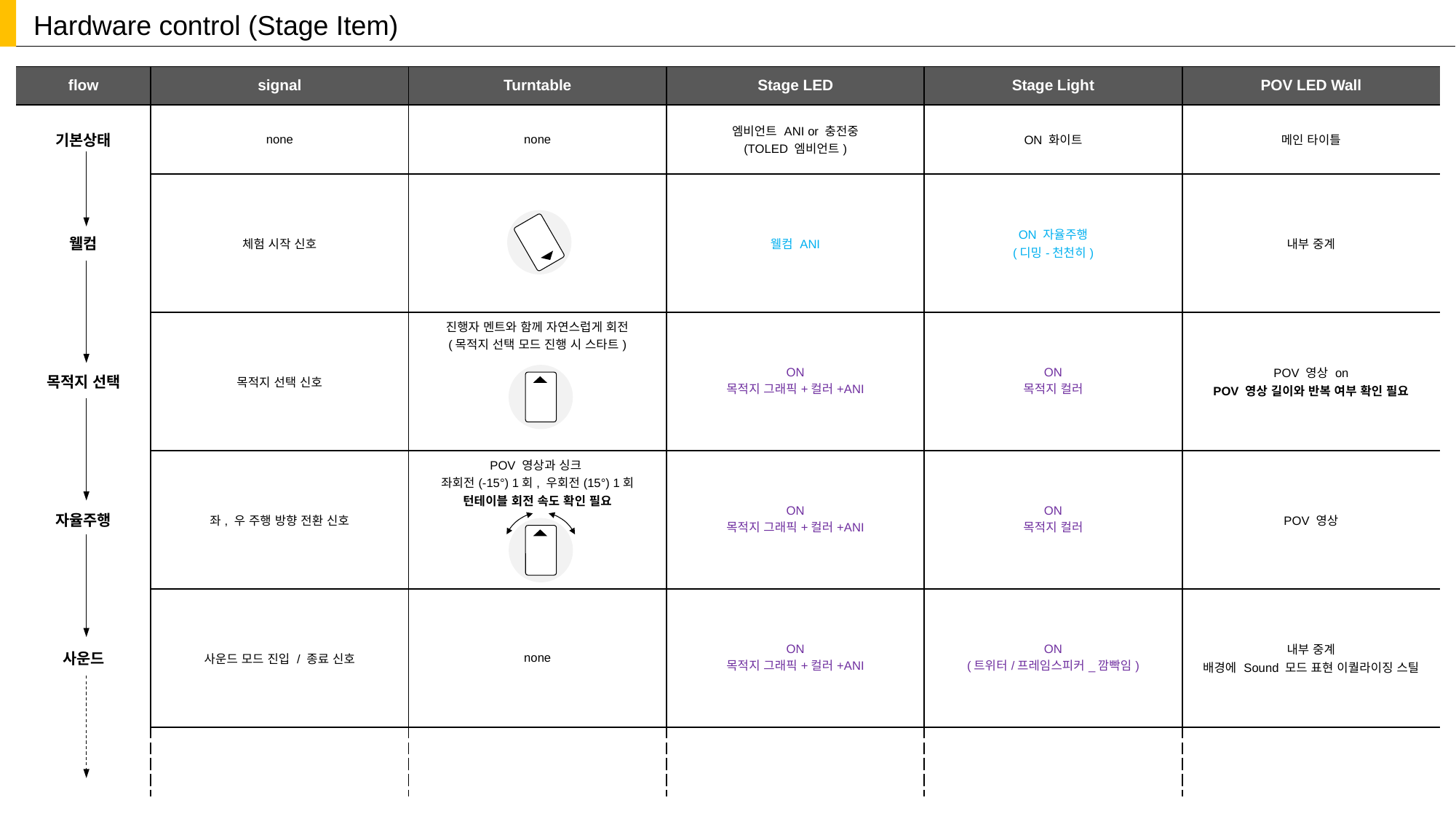

Hardware control (Stage Item)
| flow | signal | Turntable | Stage LED | Stage Light | POV LED Wall |
| --- | --- | --- | --- | --- | --- |
| 기본상태 | none | none | 엠비언트 ANI or 충전중 (TOLED 엠비언트) | ON 화이트 | 메인 타이틀 |
| 웰컴 | 체험 시작 신호 |  | 웰컴 ANI | ON 자율주행 (디밍-천천히) | 내부 중계 |
| 목적지 선택 | 목적지 선택 신호 | 진행자 멘트와 함께 자연스럽게 회전 (목적지 선택 모드 진행 시 스타트) | ON 목적지 그래픽+컬러+ANI | ON 목적지 컬러 | POV 영상 on POV 영상 길이와 반복 여부 확인 필요 |
| 자율주행 | 좌, 우 주행 방향 전환 신호 | POV 영상과 싱크 좌회전(-15°) 1회, 우회전(15°) 1회 턴테이블 회전 속도 확인 필요 | ON 목적지 그래픽+컬러+ANI | ON 목적지 컬러 | POV 영상 |
| 사운드 | 사운드 모드 진입 / 종료 신호 | none | ON 목적지 그래픽+컬러+ANI | ON (트위터/프레임스피커\_깜빡임) | 내부 중계 배경에 Sound 모드 표현 이퀄라이징 스틸 |
|  |  |  |  |  |  |